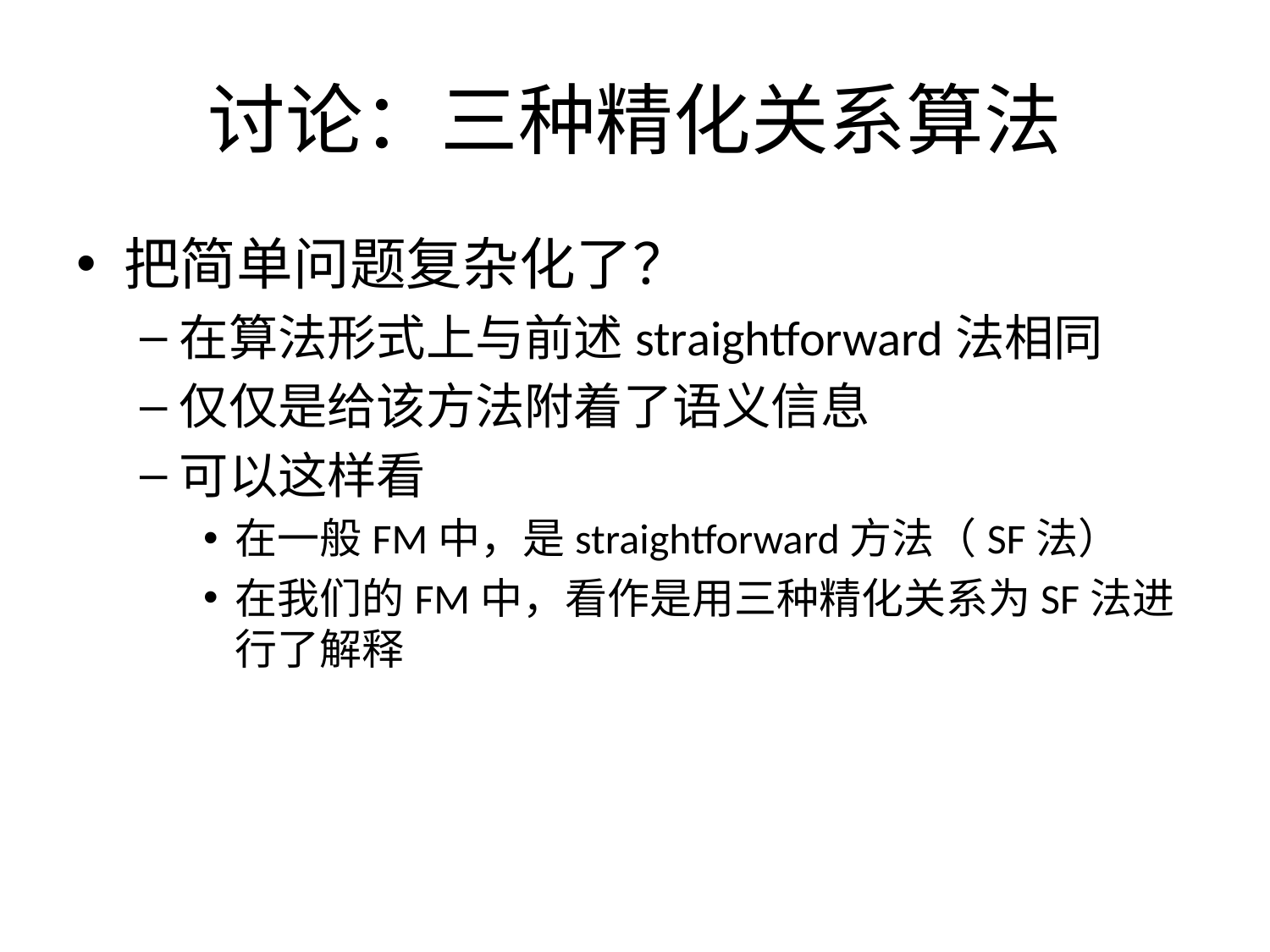

# 讨论：三种精化关系算法
把简单问题复杂化了？
在算法形式上与前述straightforward法相同
仅仅是给该方法附着了语义信息
可以这样看
在一般FM中，是straightforward方法（SF法）
在我们的FM中，看作是用三种精化关系为SF法进行了解释